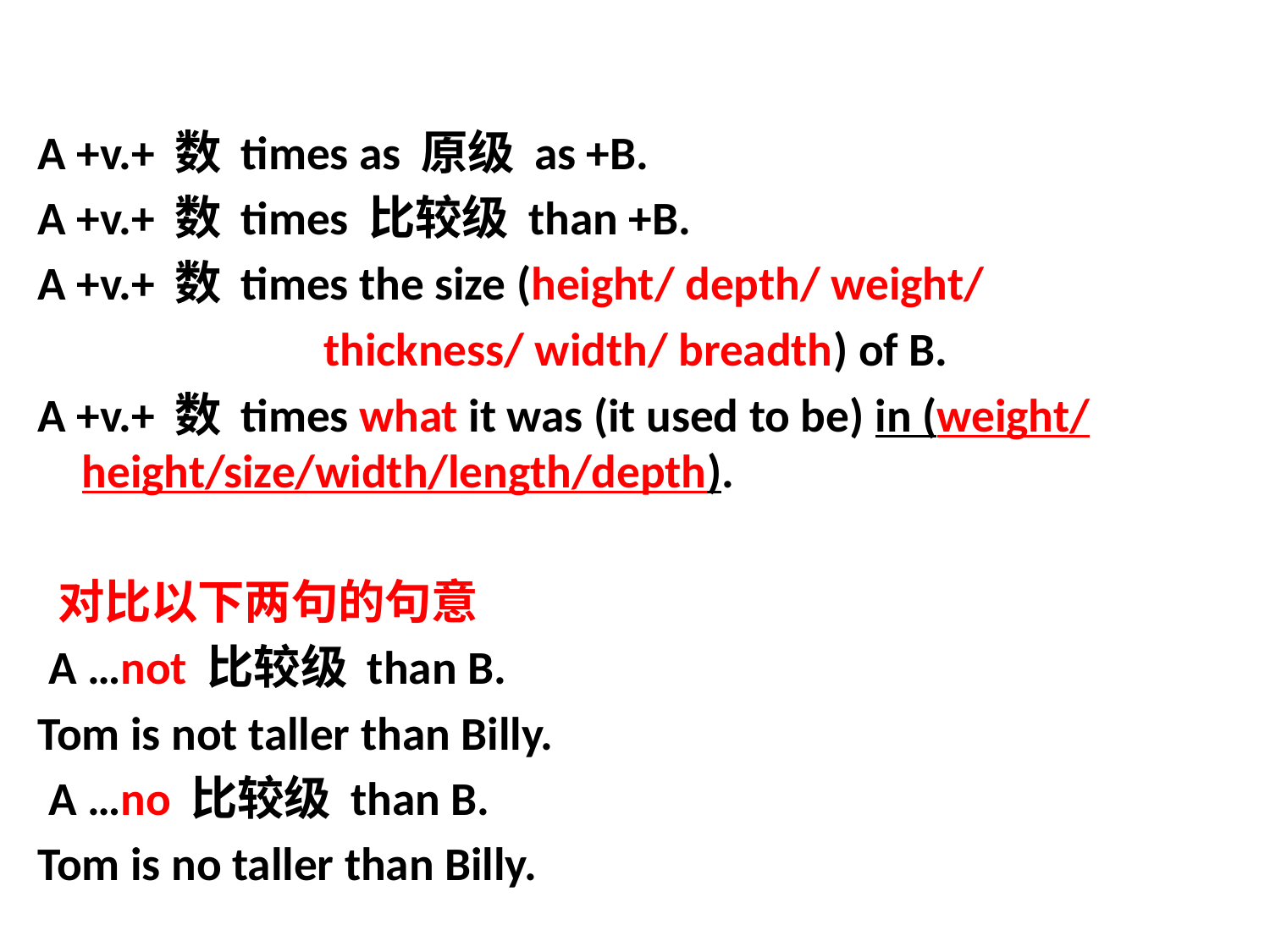

A +v.+ 数 times as 原级 as +B.
A +v.+ 数 times 比较级 than +B.
A +v.+ 数 times the size (height/ depth/ weight/
                           thickness/ width/ breadth) of B.
A +v.+ 数 times what it was (it used to be) in (weight/ height/size/width/length/depth).

 对比以下两句的句意
 A …not 比较级 than B.
Tom is not taller than Billy.
 A …no 比较级 than B.
Tom is no taller than Billy.